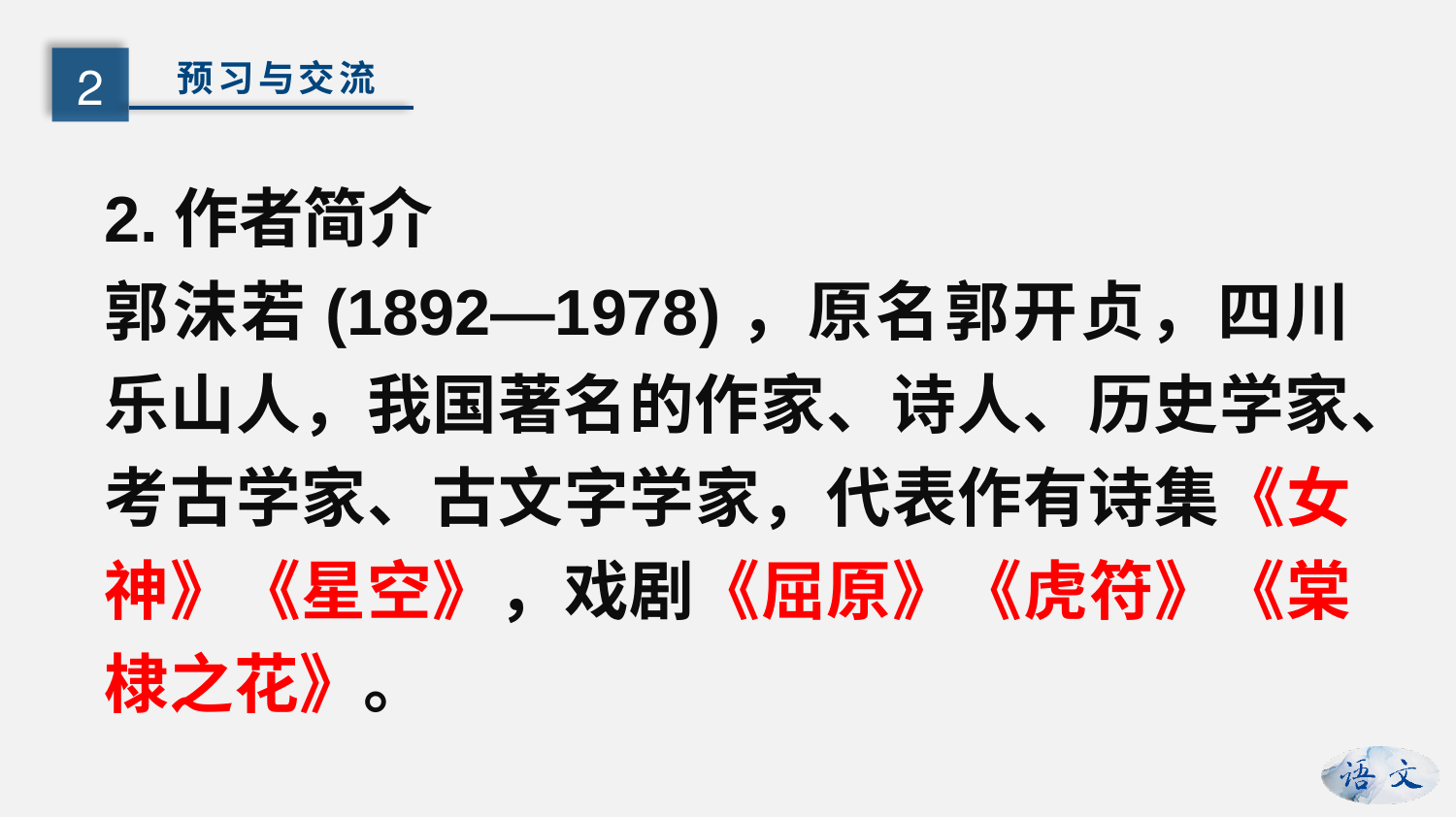

2.作者简介
郭沫若(1892—1978)，原名郭开贞，四川乐山人，我国著名的作家、诗人、历史学家、考古学家、古文字学家，代表作有诗集《女神》《星空》，戏剧《屈原》《虎符》《棠棣之花》。